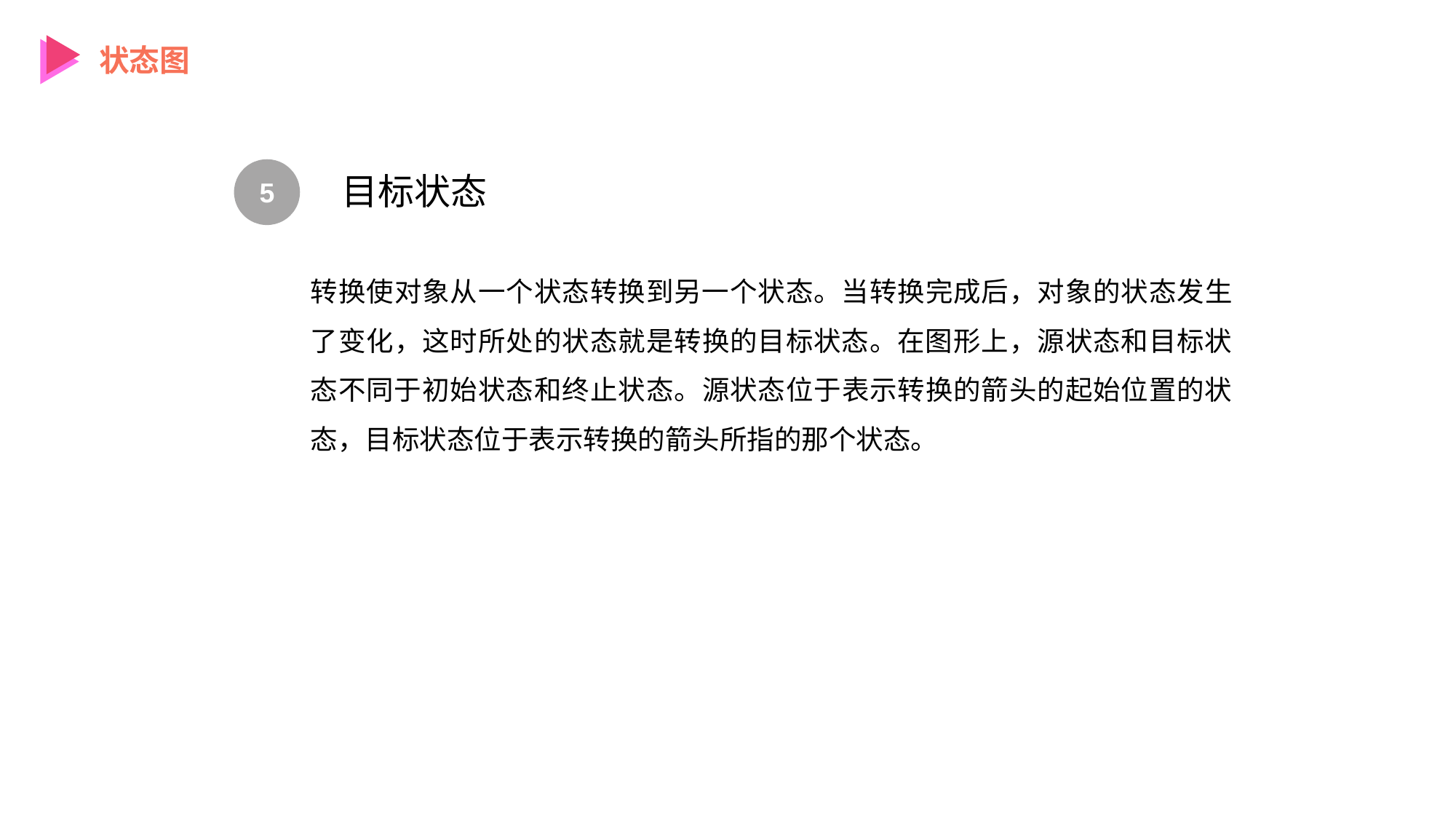

状态图
5
目标状态
转换使对象从一个状态转换到另一个状态。当转换完成后，对象的状态发生了变化，这时所处的状态就是转换的目标状态。在图形上，源状态和目标状态不同于初始状态和终止状态。源状态位于表示转换的箭头的起始位置的状态，目标状态位于表示转换的箭头所指的那个状态。